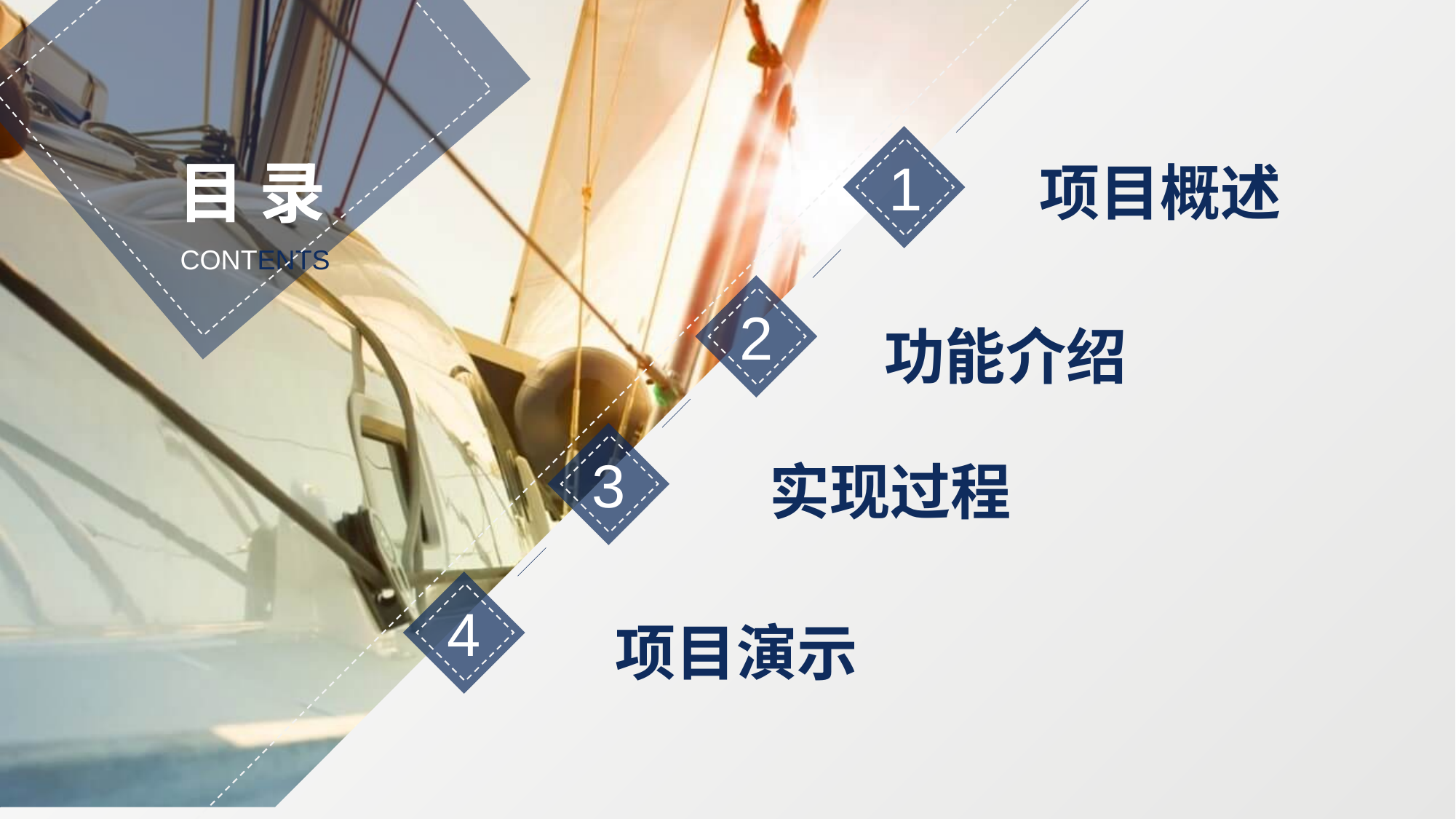

目 录
CONTENTS

1

项目概述

2

功能介绍
3

实现过程
4

项目演示